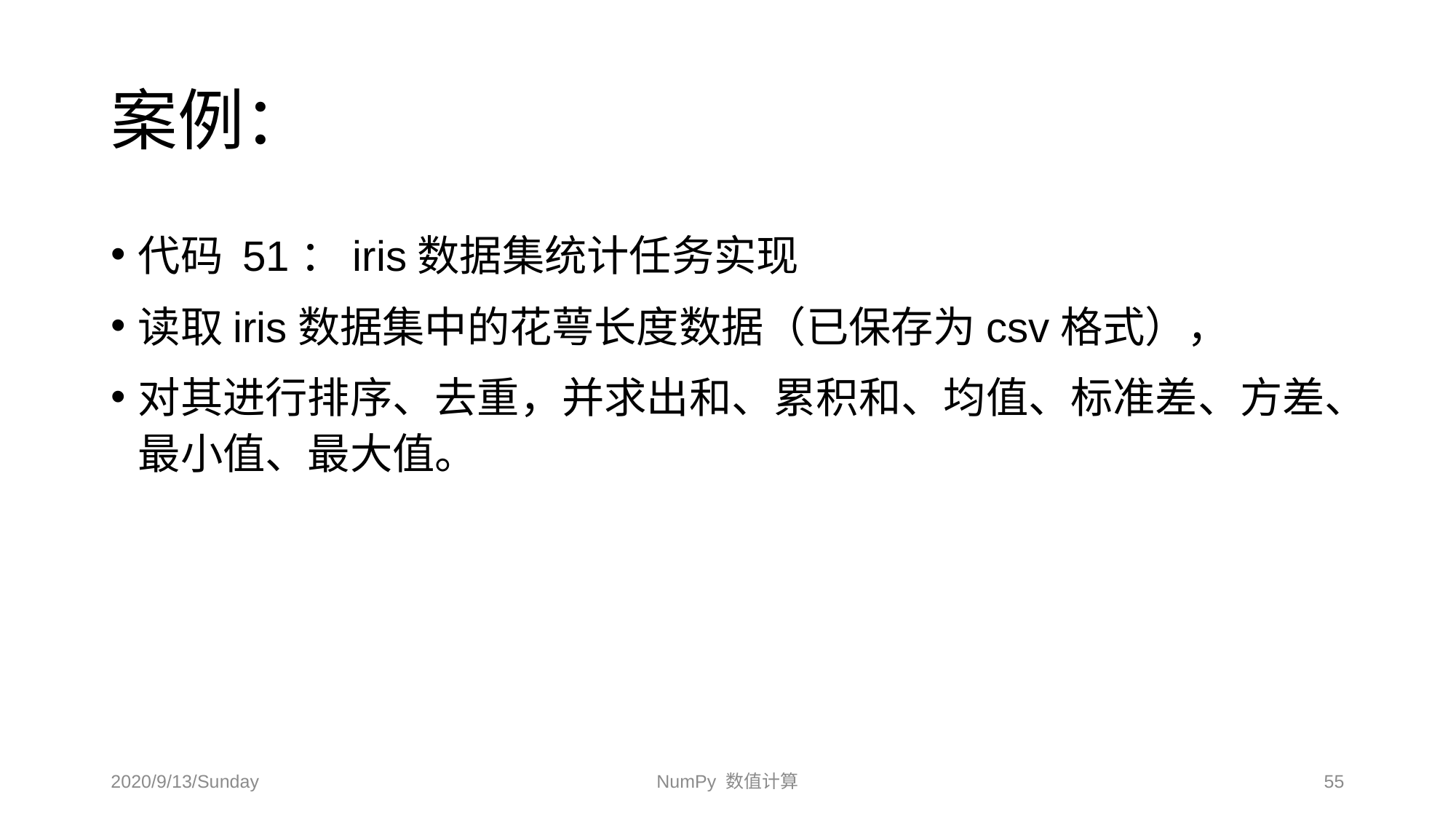

# 案例：
代码 51：iris数据集统计任务实现
读取iris数据集中的花萼长度数据（已保存为csv格式），
对其进行排序、去重，并求出和、累积和、均值、标准差、方差、最小值、最大值。

2020/9/13/Sunday
NumPy 数值计算
55